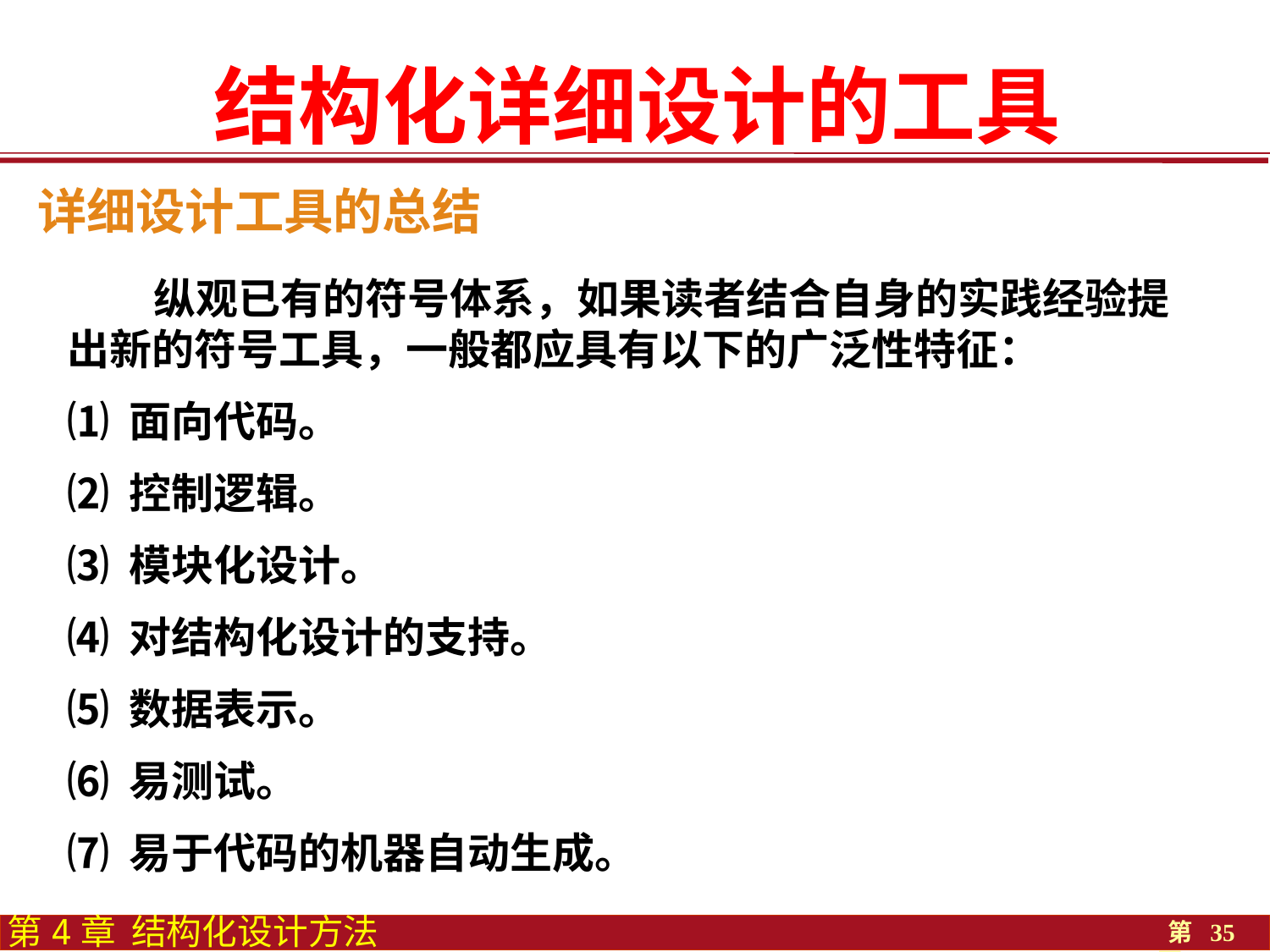

结构化详细设计的工具
详细设计工具的总结
        纵观已有的符号体系，如果读者结合自身的实践经验提出新的符号工具，一般都应具有以下的广泛性特征：
⑴ 面向代码。
⑵ 控制逻辑。
⑶ 模块化设计。
⑷ 对结构化设计的支持。
⑸ 数据表示。
⑹ 易测试。
⑺ 易于代码的机器自动生成。